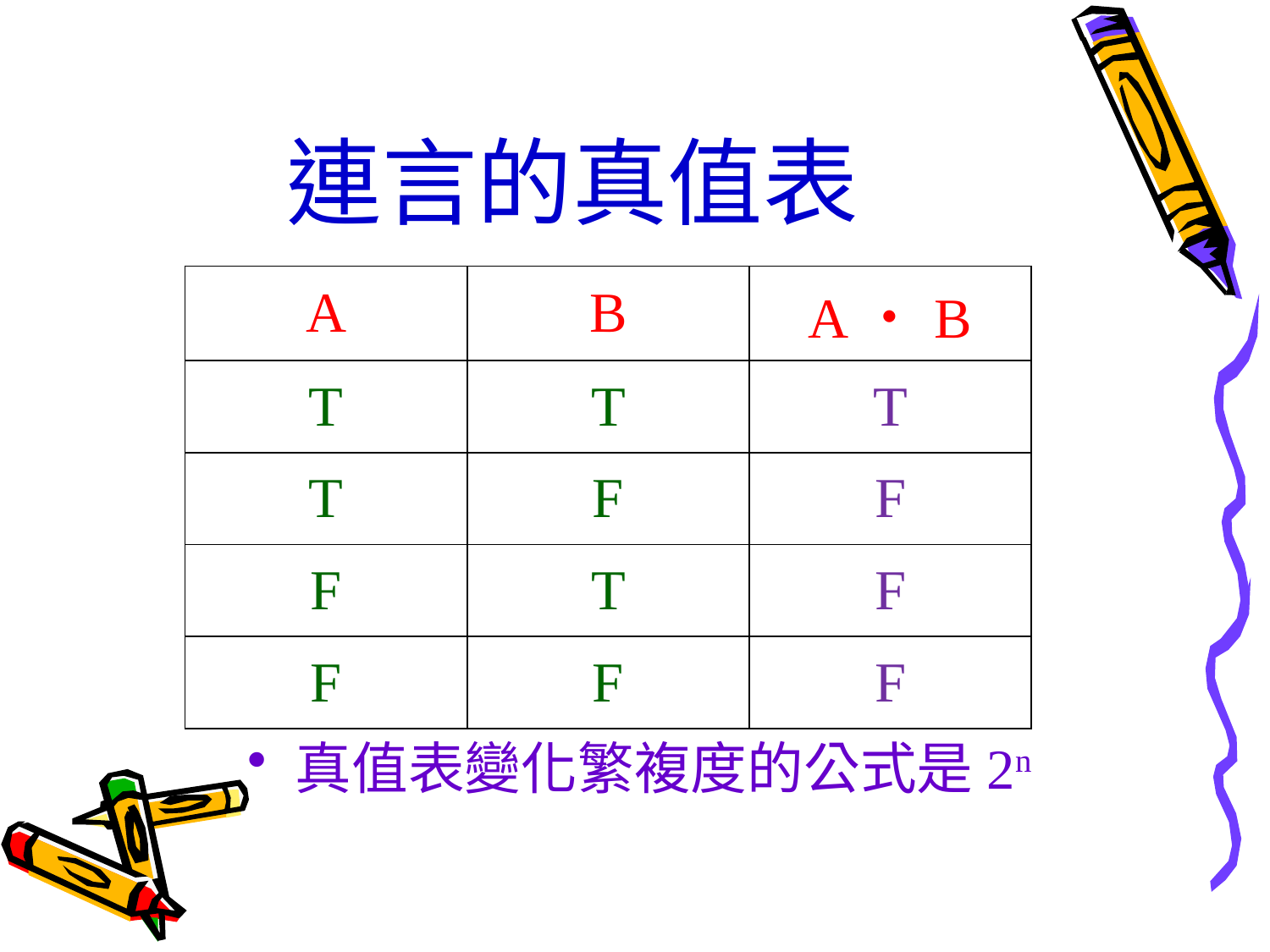

# 連言的真值表
| A | B | A・B |
| --- | --- | --- |
| T | T | T |
| T | F | F |
| F | T | F |
| F | F | F |
真值表變化繁複度的公式是2n